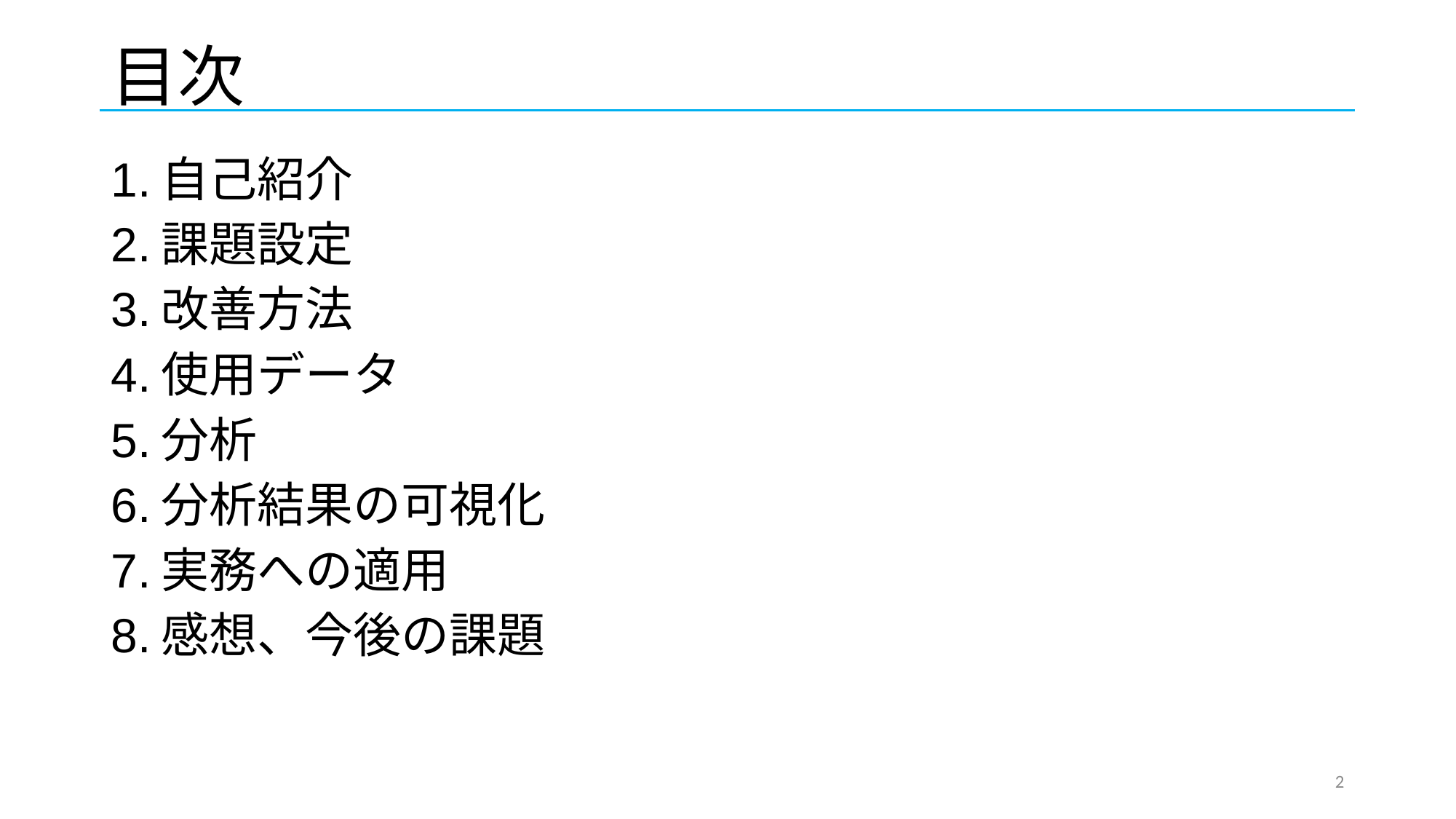

# 目次
1.自己紹介
2.課題設定
3.改善方法
4.使用データ
5.分析
6.分析結果の可視化
7.実務への適用
8.感想、今後の課題
2